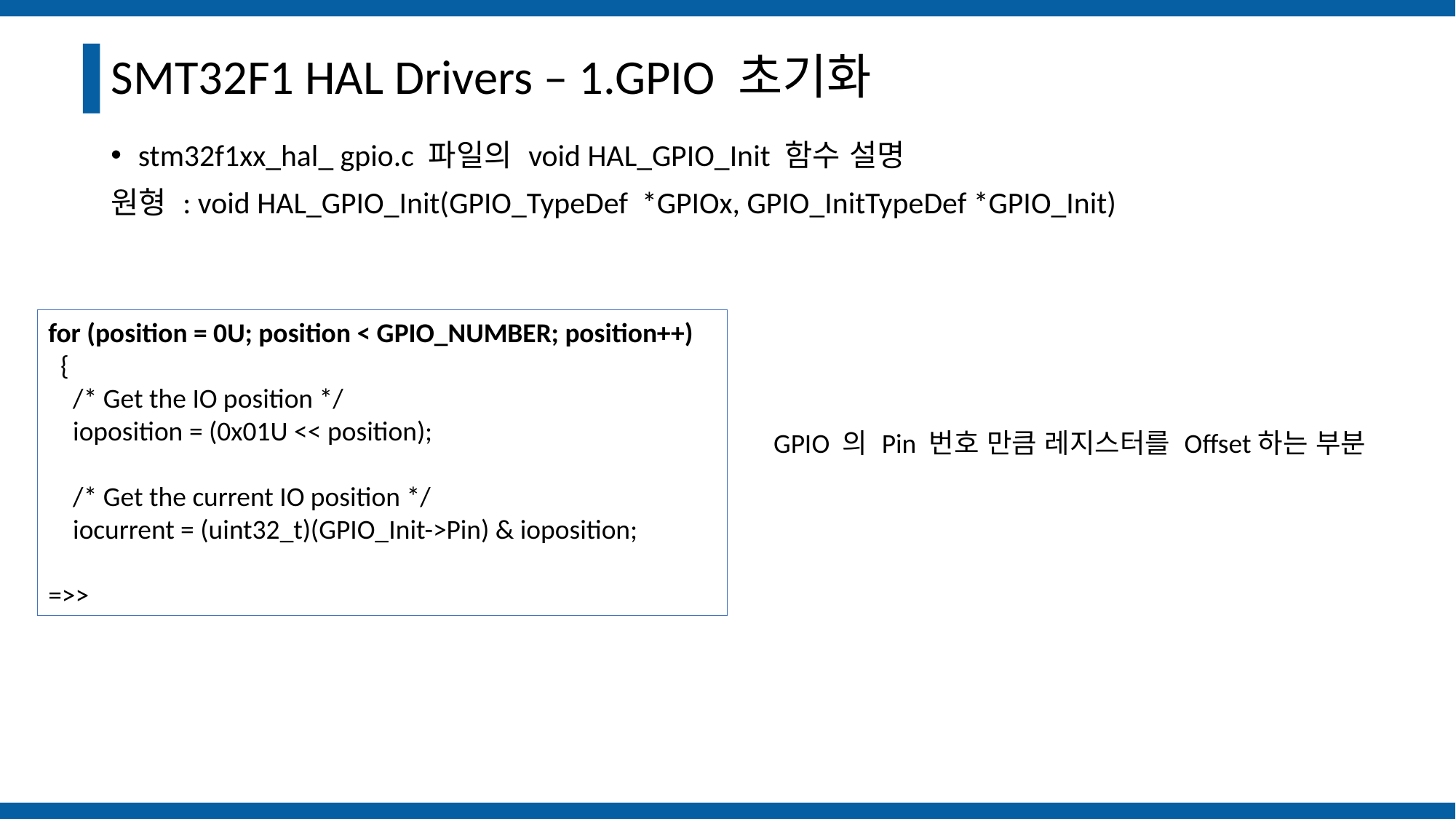

# SMT32F1 HAL Drivers – 1.GPIO 초기화
stm32f1xx_hal_ gpio.c 파일의 void HAL_GPIO_Init 함수 설명
원형 : void HAL_GPIO_Init(GPIO_TypeDef  *GPIOx, GPIO_InitTypeDef *GPIO_Init)
for (position = 0U; position < GPIO_NUMBER; position++)
  {
    /* Get the IO position */
    ioposition = (0x01U << position);

    /* Get the current IO position */
    iocurrent = (uint32_t)(GPIO_Init->Pin) & ioposition;

=>>
GPIO 의 Pin 번호 만큼 레지스터를 Offset하는 부분